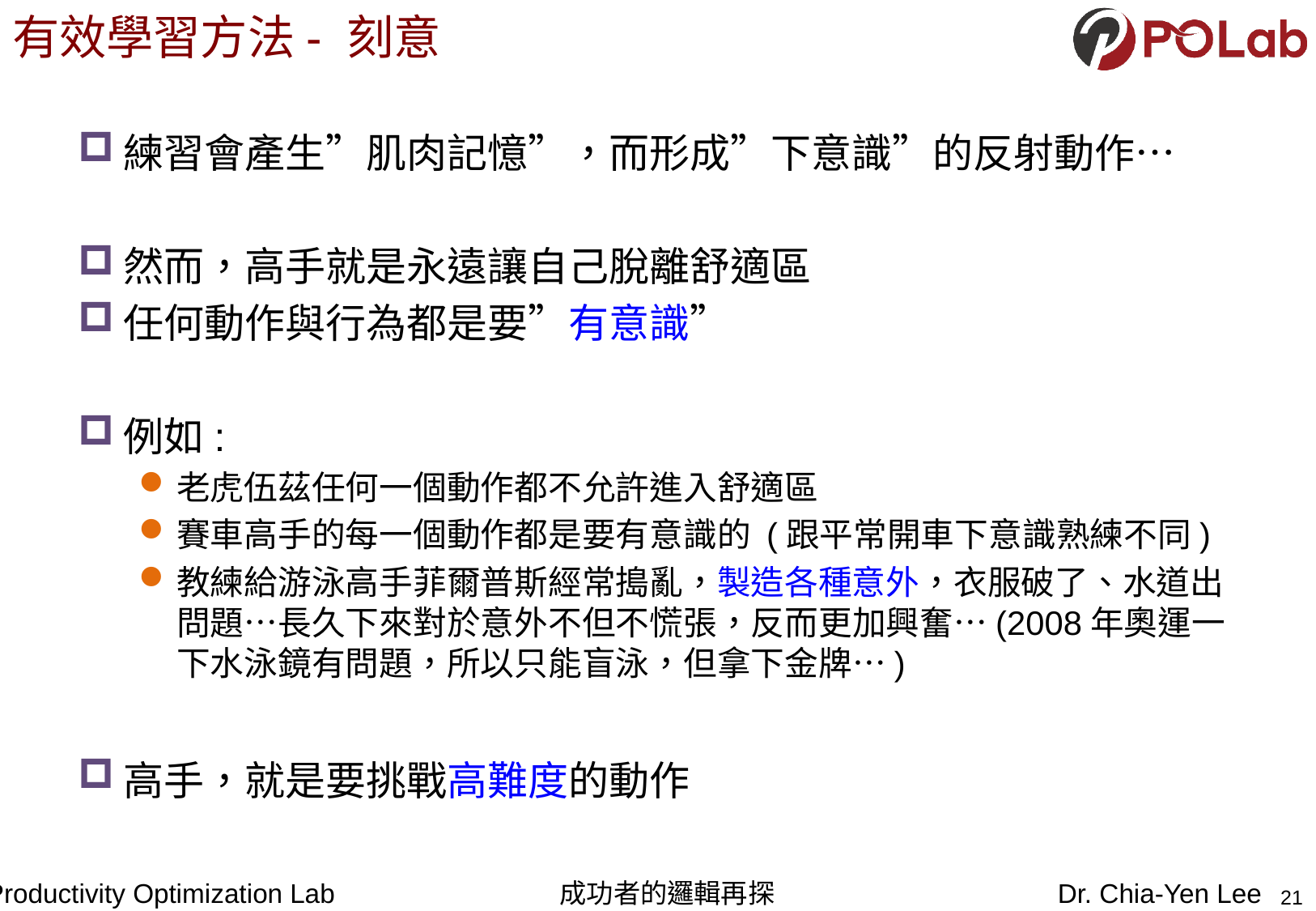

# 有效學習方法- 刻意
練習會產生”肌肉記憶”，而形成”下意識”的反射動作…

然而，高手就是永遠讓自己脫離舒適區
任何動作與行為都是要”有意識”

例如:
老虎伍茲任何一個動作都不允許進入舒適區
賽車高手的每一個動作都是要有意識的 (跟平常開車下意識熟練不同)
教練給游泳高手菲爾普斯經常搗亂，製造各種意外，衣服破了、水道出問題…長久下來對於意外不但不慌張，反而更加興奮…(2008年奧運一下水泳鏡有問題，所以只能盲泳，但拿下金牌…)

高手，就是要挑戰高難度的動作

21